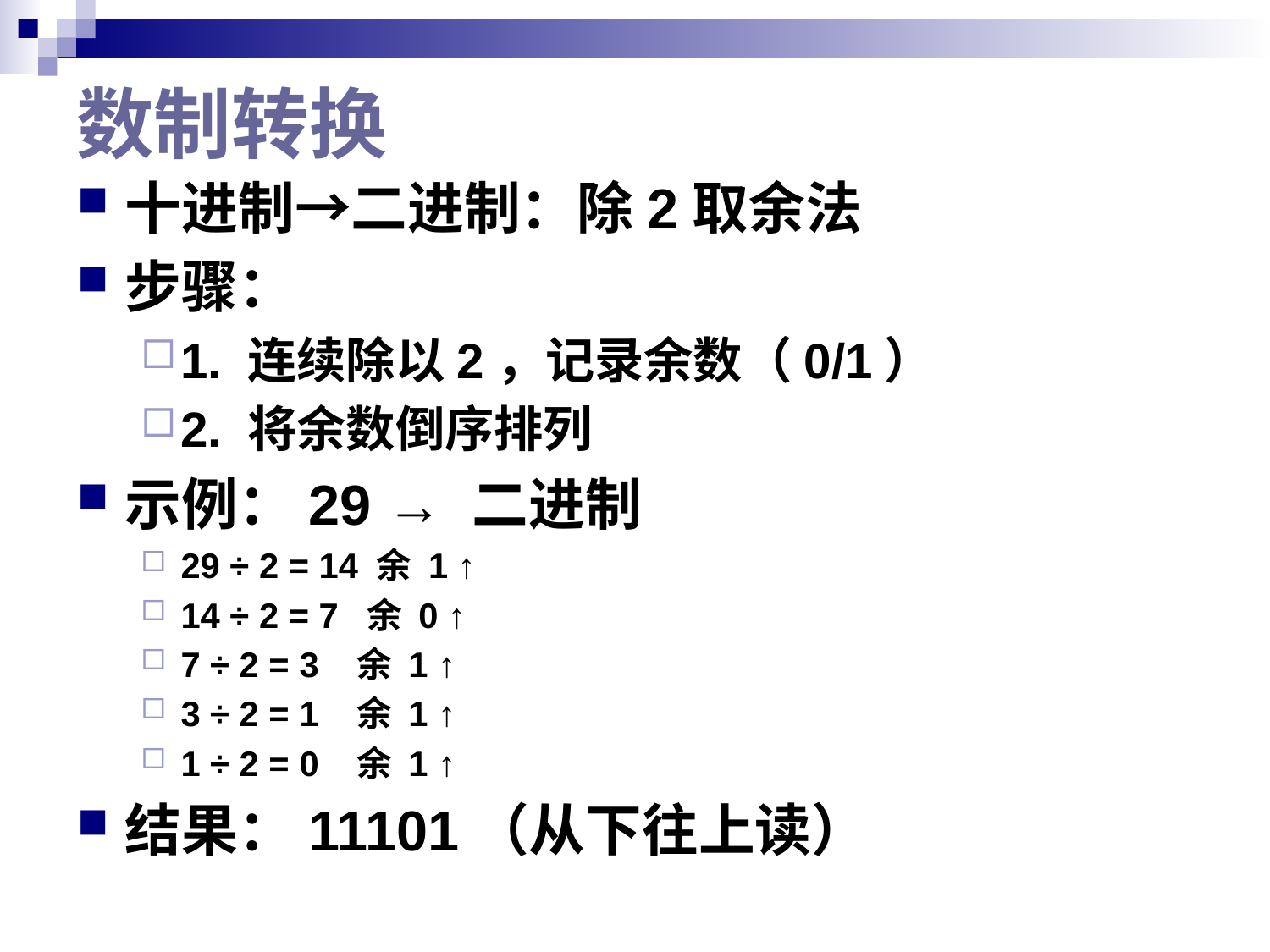

# 数制转换
十进制→二进制：除2取余法
步骤：
1. 连续除以2，记录余数（0/1）
2. 将余数倒序排列
示例：29 → 二进制
29 ÷ 2 = 14 余 1 ↑
14 ÷ 2 = 7  余 0 ↑
7 ÷ 2 = 3   余 1 ↑
3 ÷ 2 = 1   余 1 ↑
1 ÷ 2 = 0   余 1 ↑
结果：11101（从下往上读）